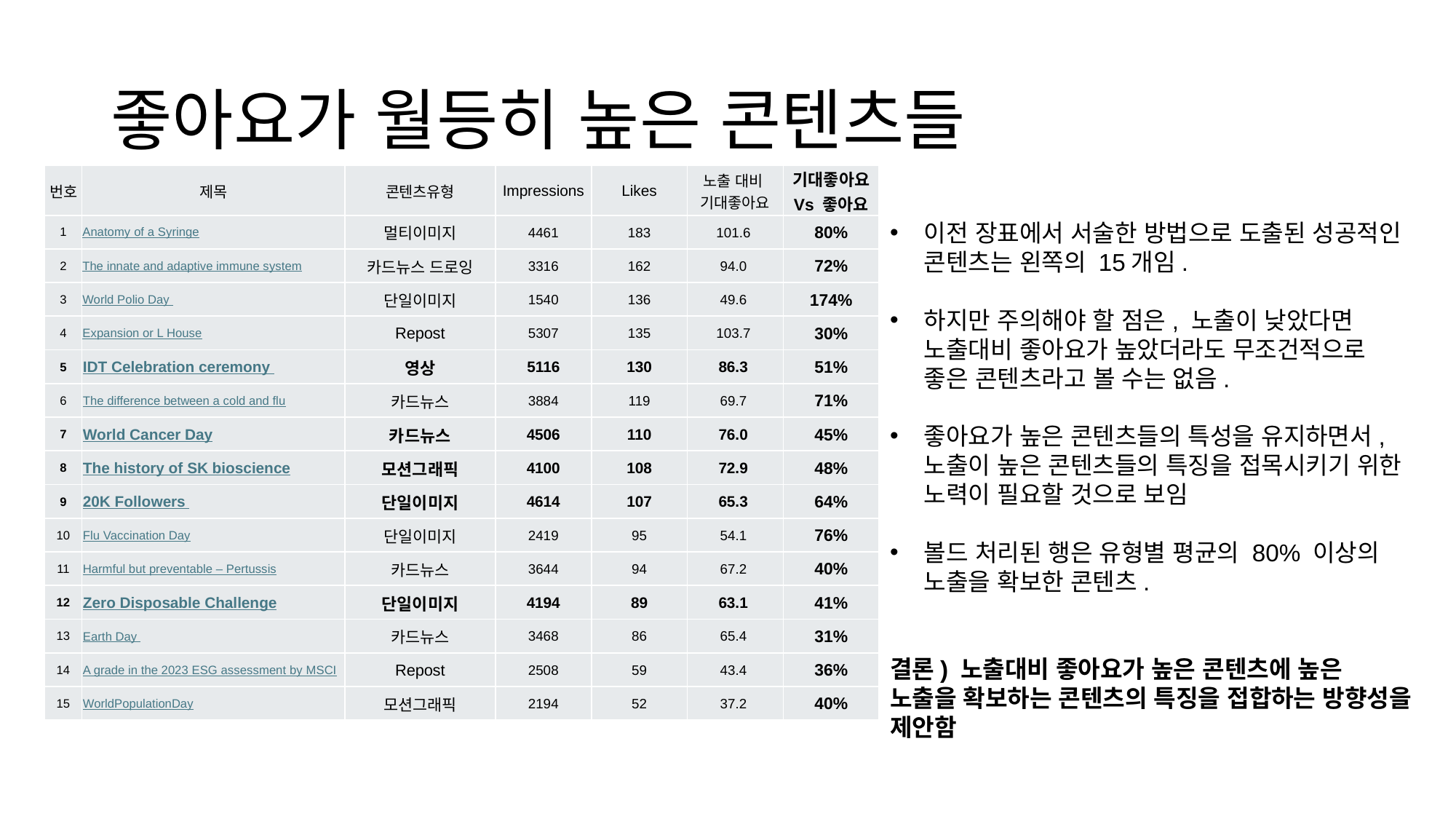

# 좋아요가 월등히 높은 콘텐츠들
| 번호 | 제목 | 콘텐츠유형 | Impressions | Likes | 노출 대비 기대좋아요 | 기대좋아요 Vs 좋아요 |
| --- | --- | --- | --- | --- | --- | --- |
| 1 | Anatomy of a Syringe | 멀티이미지 | 4461 | 183 | 101.6 | 80% |
| 2 | The innate and adaptive immune system | 카드뉴스 드로잉 | 3316 | 162 | 94.0 | 72% |
| 3 | World Polio Day | 단일이미지 | 1540 | 136 | 49.6 | 174% |
| 4 | Expansion or L House | Repost | 5307 | 135 | 103.7 | 30% |
| 5 | IDT Celebration ceremony | 영상 | 5116 | 130 | 86.3 | 51% |
| 6 | The difference between a cold and flu | 카드뉴스 | 3884 | 119 | 69.7 | 71% |
| 7 | World Cancer Day | 카드뉴스 | 4506 | 110 | 76.0 | 45% |
| 8 | The history of SK bioscience | 모션그래픽 | 4100 | 108 | 72.9 | 48% |
| 9 | 20K Followers | 단일이미지 | 4614 | 107 | 65.3 | 64% |
| 10 | Flu Vaccination Day | 단일이미지 | 2419 | 95 | 54.1 | 76% |
| 11 | Harmful but preventable – Pertussis | 카드뉴스 | 3644 | 94 | 67.2 | 40% |
| 12 | Zero Disposable Challenge | 단일이미지 | 4194 | 89 | 63.1 | 41% |
| 13 | Earth Day | 카드뉴스 | 3468 | 86 | 65.4 | 31% |
| 14 | A grade in the 2023 ESG assessment by MSCI | Repost | 2508 | 59 | 43.4 | 36% |
| 15 | WorldPopulationDay | 모션그래픽 | 2194 | 52 | 37.2 | 40% |
이전 장표에서 서술한 방법으로 도출된 성공적인 콘텐츠는 왼쪽의 15개임.

하지만 주의해야 할 점은, 노출이 낮았다면 노출대비 좋아요가 높았더라도 무조건적으로 좋은 콘텐츠라고 볼 수는 없음.

좋아요가 높은 콘텐츠들의 특성을 유지하면서, 노출이 높은 콘텐츠들의 특징을 접목시키기 위한 노력이 필요할 것으로 보임

볼드 처리된 행은 유형별 평균의 80% 이상의 노출을 확보한 콘텐츠.

결론) 노출대비 좋아요가 높은 콘텐츠에 높은 노출을 확보하는 콘텐츠의 특징을 접합하는 방향성을 제안함